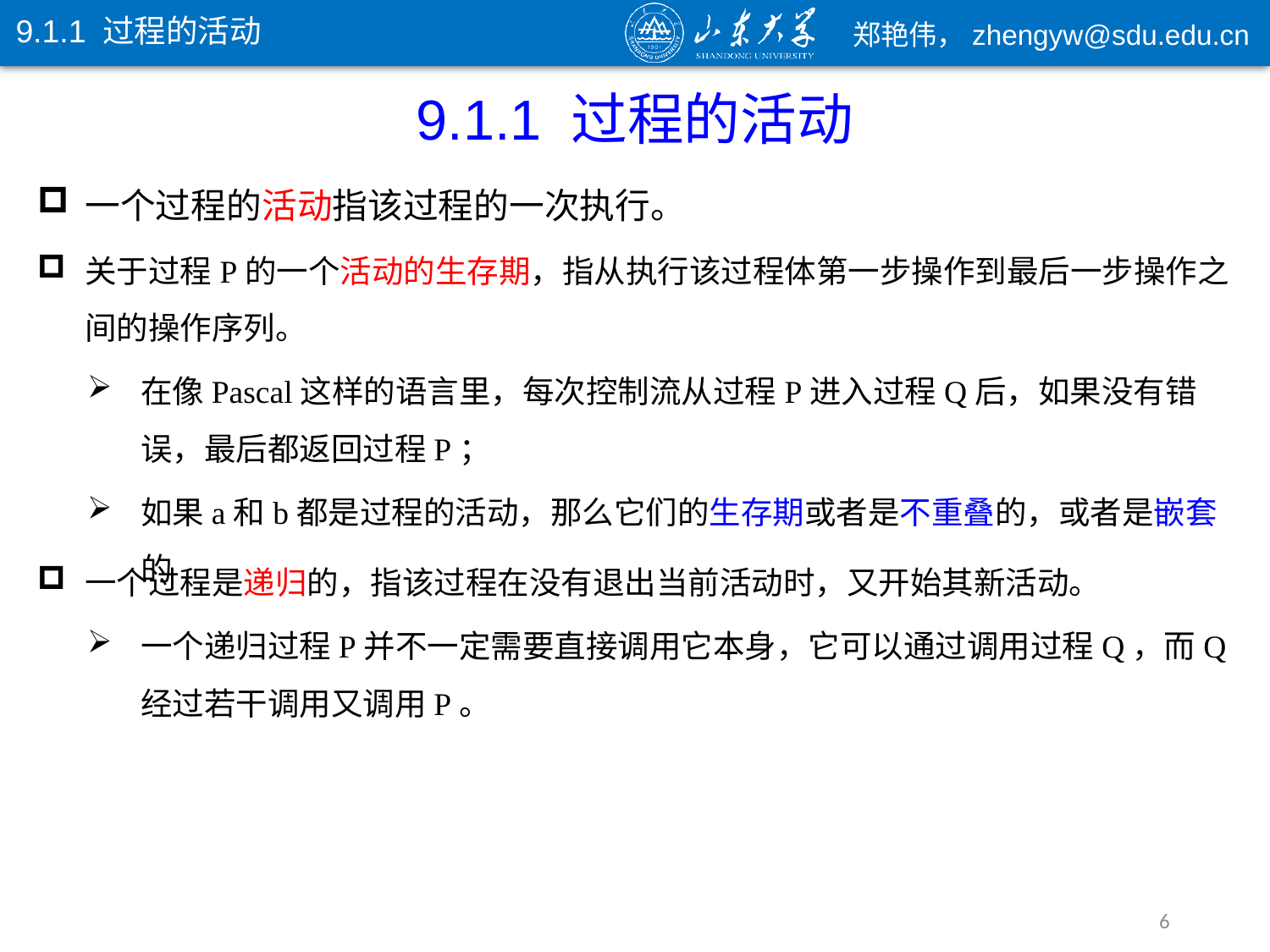

9.1.1 过程的活动
9.1.1 过程的活动
一个过程的活动指该过程的一次执行。
关于过程P的一个活动的生存期，指从执行该过程体第一步操作到最后一步操作之间的操作序列。
在像Pascal这样的语言里，每次控制流从过程P进入过程Q后，如果没有错误，最后都返回过程P；
如果a和b都是过程的活动，那么它们的生存期或者是不重叠的，或者是嵌套的
一个过程是递归的，指该过程在没有退出当前活动时，又开始其新活动。
一个递归过程P并不一定需要直接调用它本身，它可以通过调用过程Q，而Q经过若干调用又调用P。
6